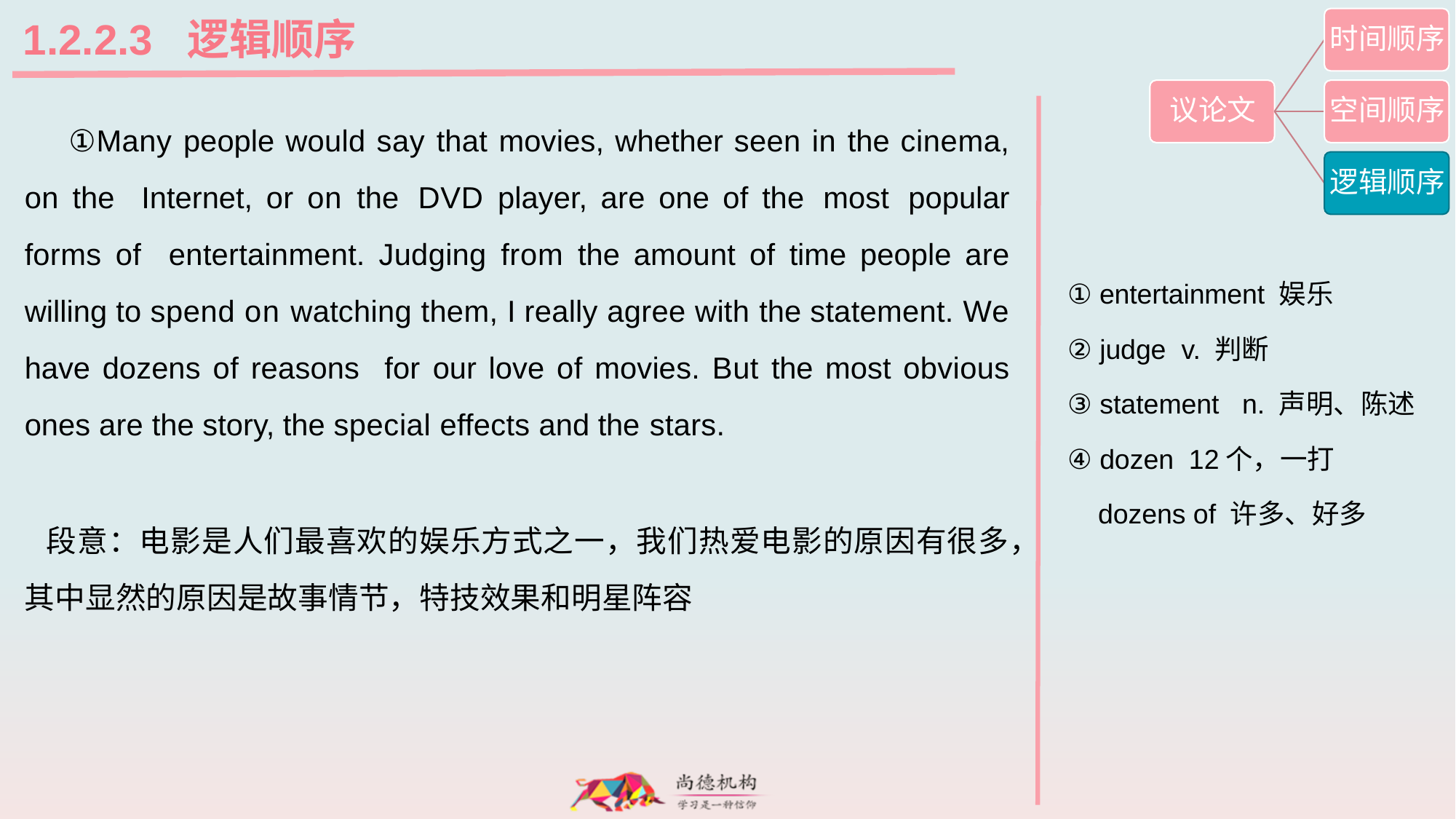

1.2.2.3  逻辑顺序
议论文

时间顺序

空间顺序

逻辑顺序
  ①Many people would say that movies, whether seen in the cinema, on the  Internet, or on the DVD player, are one of the most popular forms of  entertainment. Judging from the amount of time people are willing to spend on watching them, I really agree with the statement. We have dozens of reasons  for our love of movies. But the most obvious ones are the story, the special effects and the stars.

段意：电影是人们最喜欢的娱乐方式之一，我们热爱电影的原因有很多，其中显然的原因是故事情节，特技效果和明星阵容

① entertainment 娱乐
② judge  v. 判断
③ statement   n. 声明、陈述
④ dozen  12个，一打
    dozens of 许多、好多